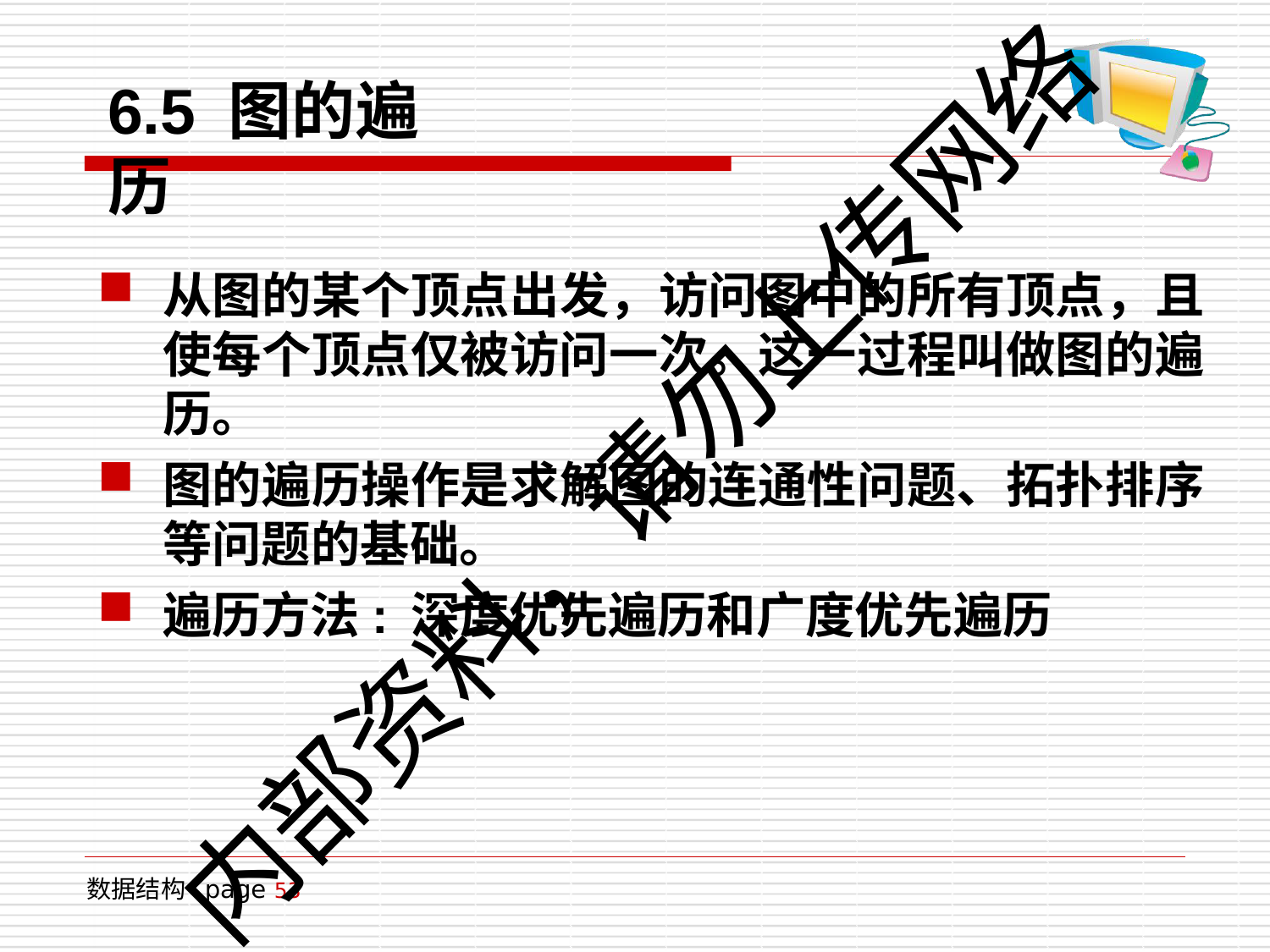

# 6.5 图的遍历

从图的某个顶点出发，访问图中的所有顶点，且 使每个顶点仅被访问一次。这一过程叫做图的遍 历。
图的遍历操作是求解图的连通性问题、拓扑排序 等问题的基础。
遍历方法:深度优先遍历和广度优先遍历
内部资料，请勿上传网络

数据结构 page 53